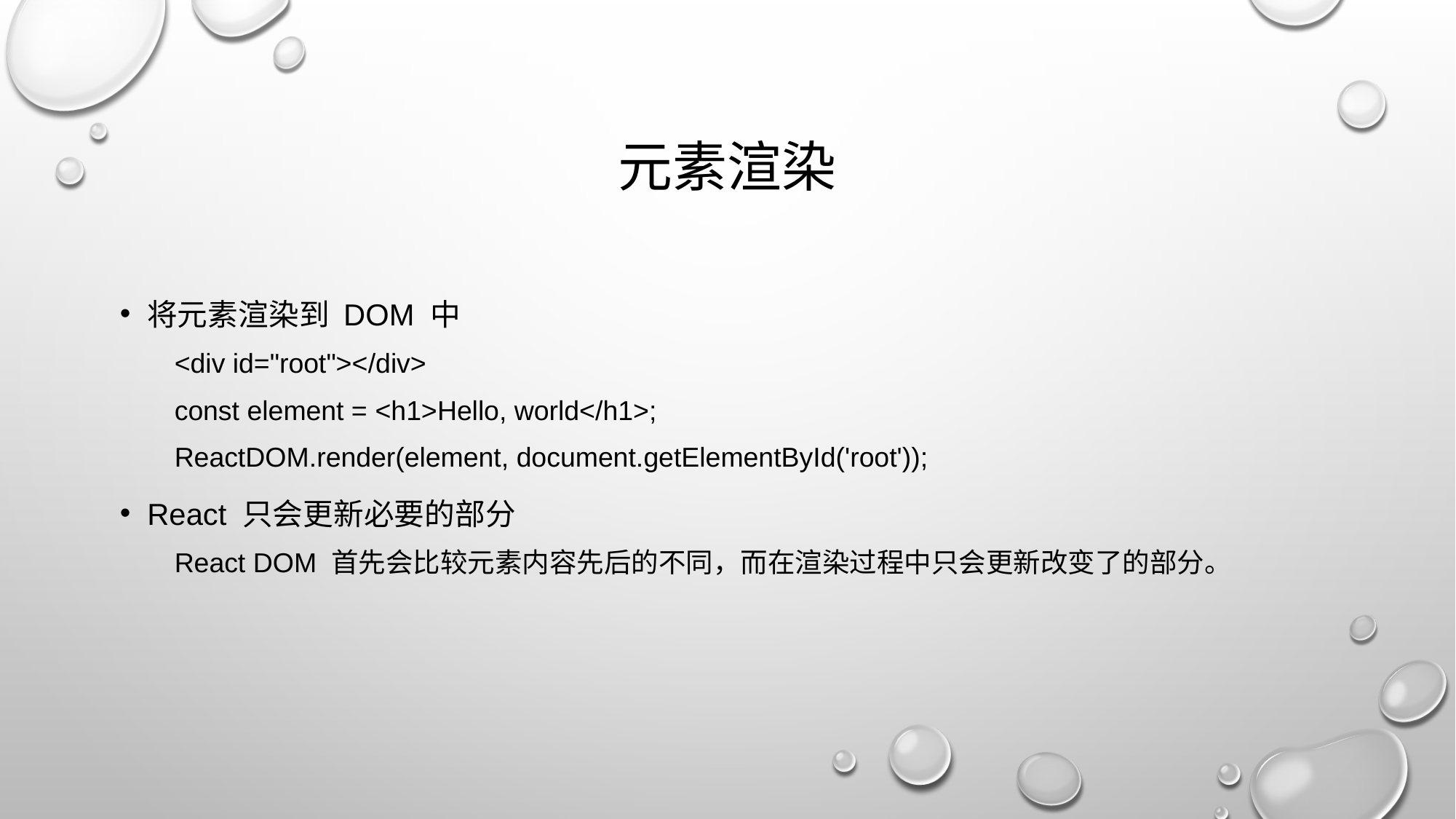

# 元素渲染
将元素渲染到 DOM 中
<div id="root"></div>
const element = <h1>Hello, world</h1>;
ReactDOM.render(element, document.getElementById('root'));
React 只会更新必要的部分
React DOM 首先会比较元素内容先后的不同，而在渲染过程中只会更新改变了的部分。